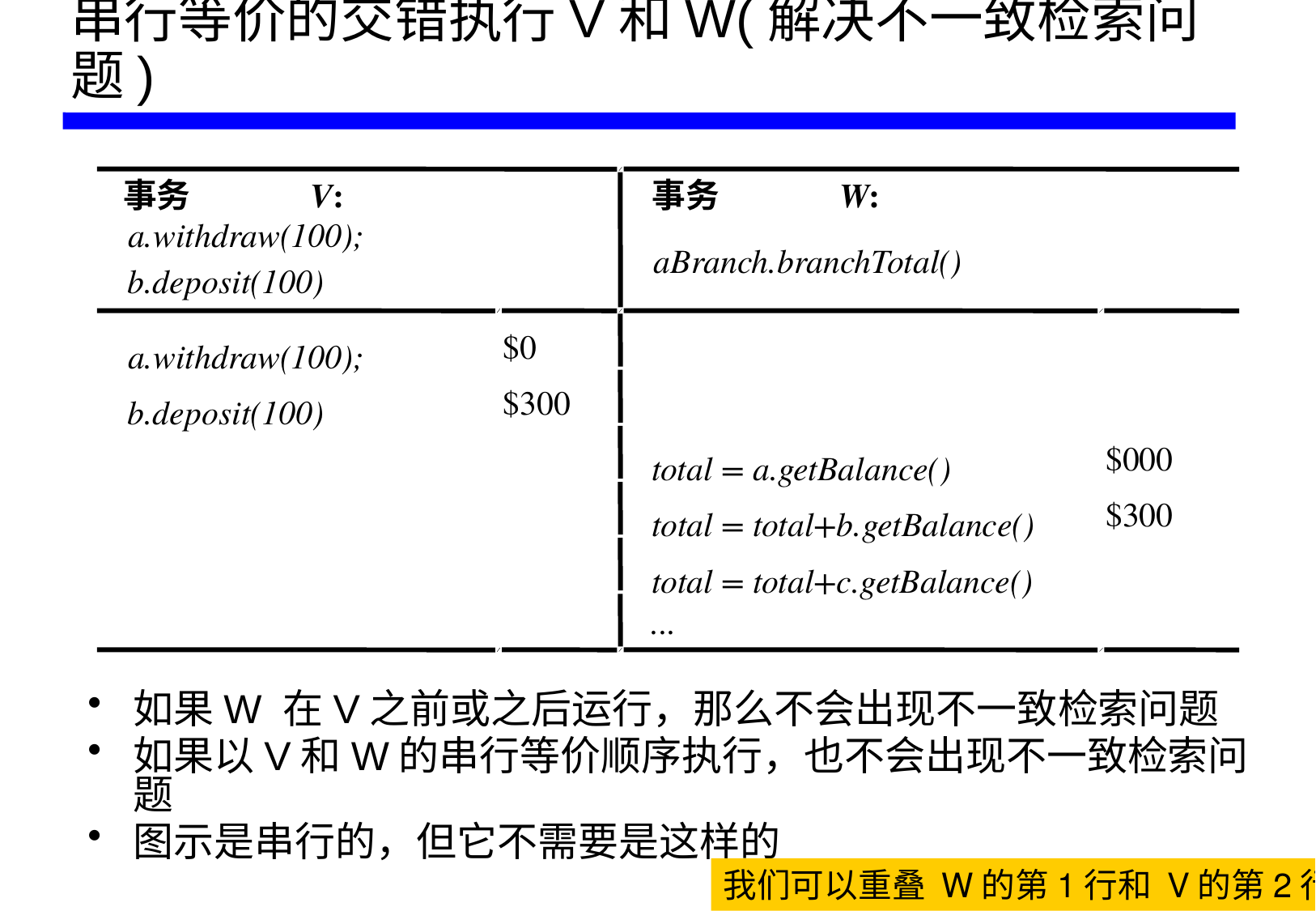

# 串行等价的交错执行V和W(解决不一致检索问题)

事务
V
:

事务
W
:
a.withdraw(100);
aBranch.branchTotal()
b.deposit(100)

$0
a.withdraw(100);

$300
b.deposit(100)

$000
total = a.getBalance()

$300
total = total+b.getBalance()

total = total+c.getBalance()

...

如果W 在V之前或之后运行，那么不会出现不一致检索问题
如果以V和W的串行等价顺序执行，也不会出现不一致检索问题
图示是串行的，但它不需要是这样的

我们可以重叠 W的第1行和 V的第2行